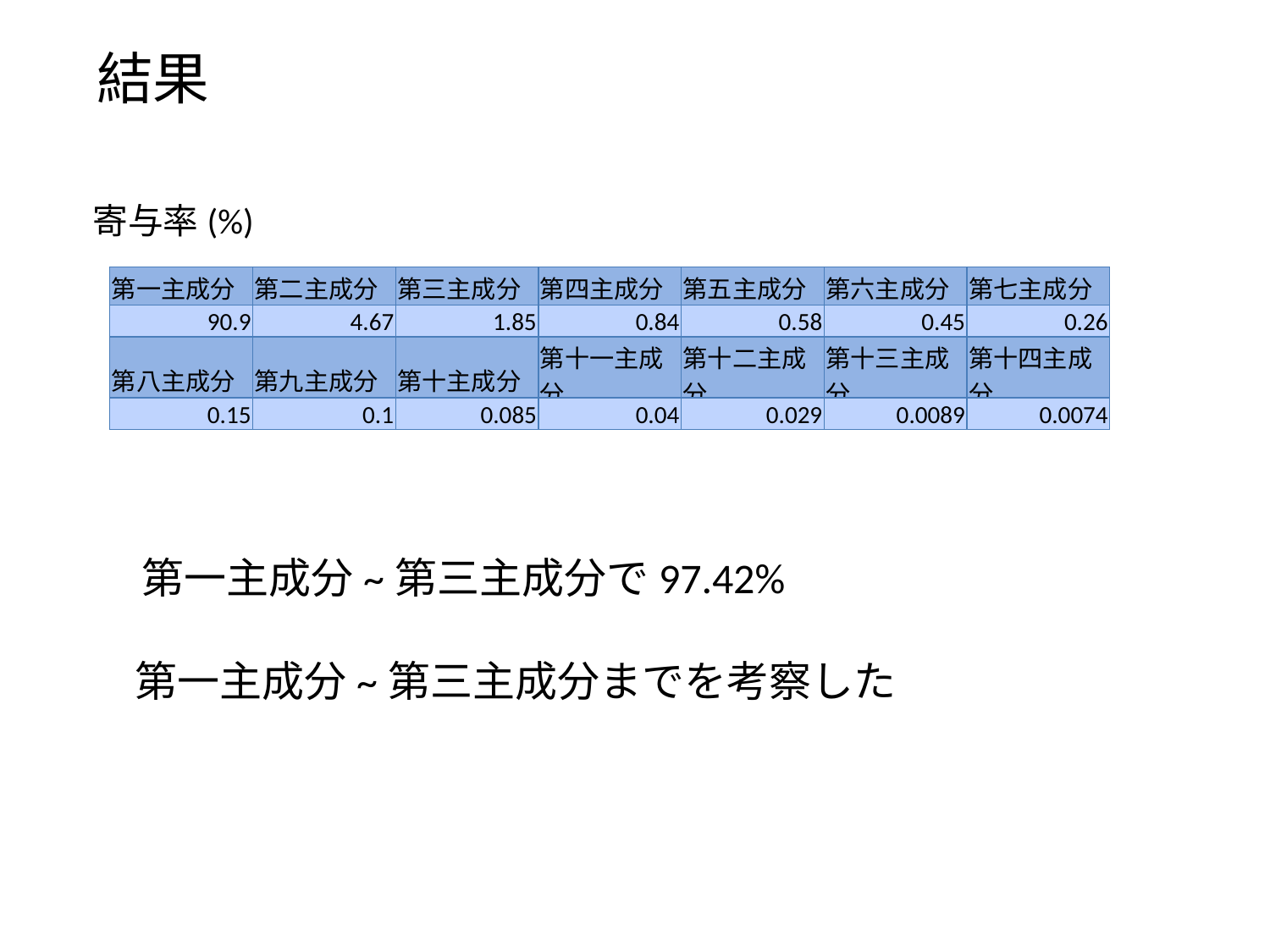

結果
寄与率(%)
| 第一主成分 | 第二主成分 | 第三主成分 | 第四主成分 | 第五主成分 | 第六主成分 | 第七主成分 |
| --- | --- | --- | --- | --- | --- | --- |
| 90.9 | 4.67 | 1.85 | 0.84 | 0.58 | 0.45 | 0.26 |
| 第八主成分 | 第九主成分 | 第十主成分 | 第十一主成分 | 第十二主成分 | 第十三主成分 | 第十四主成分 |
| 0.15 | 0.1 | 0.085 | 0.04 | 0.029 | 0.0089 | 0.0074 |
第一主成分~第三主成分で97.42%
第一主成分~第三主成分までを考察した